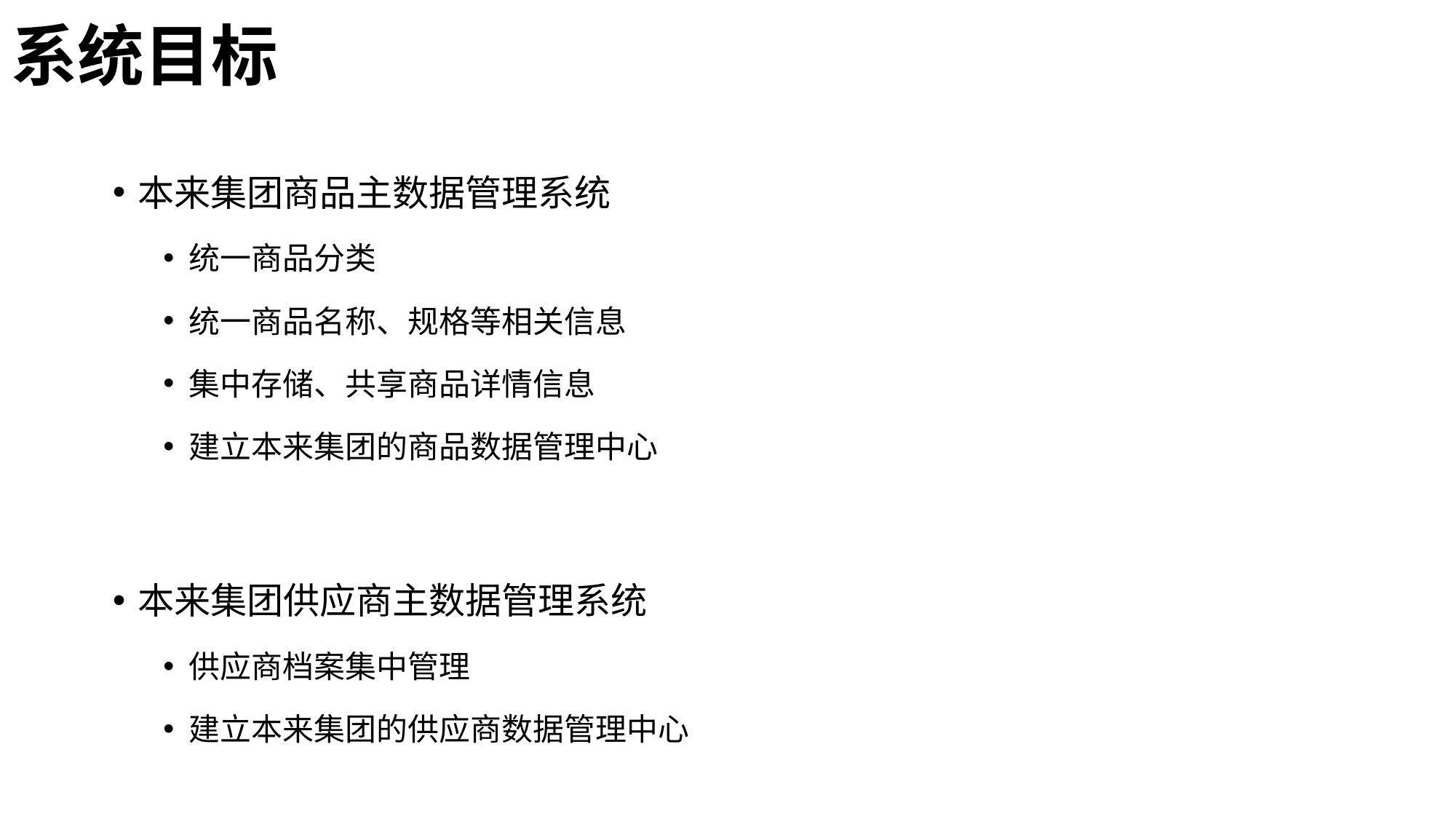

# 系统目标
本来集团商品主数据管理系统
统一商品分类
统一商品名称、规格等相关信息
集中存储、共享商品详情信息
建立本来集团的商品数据管理中心

本来集团供应商主数据管理系统
供应商档案集中管理
建立本来集团的供应商数据管理中心